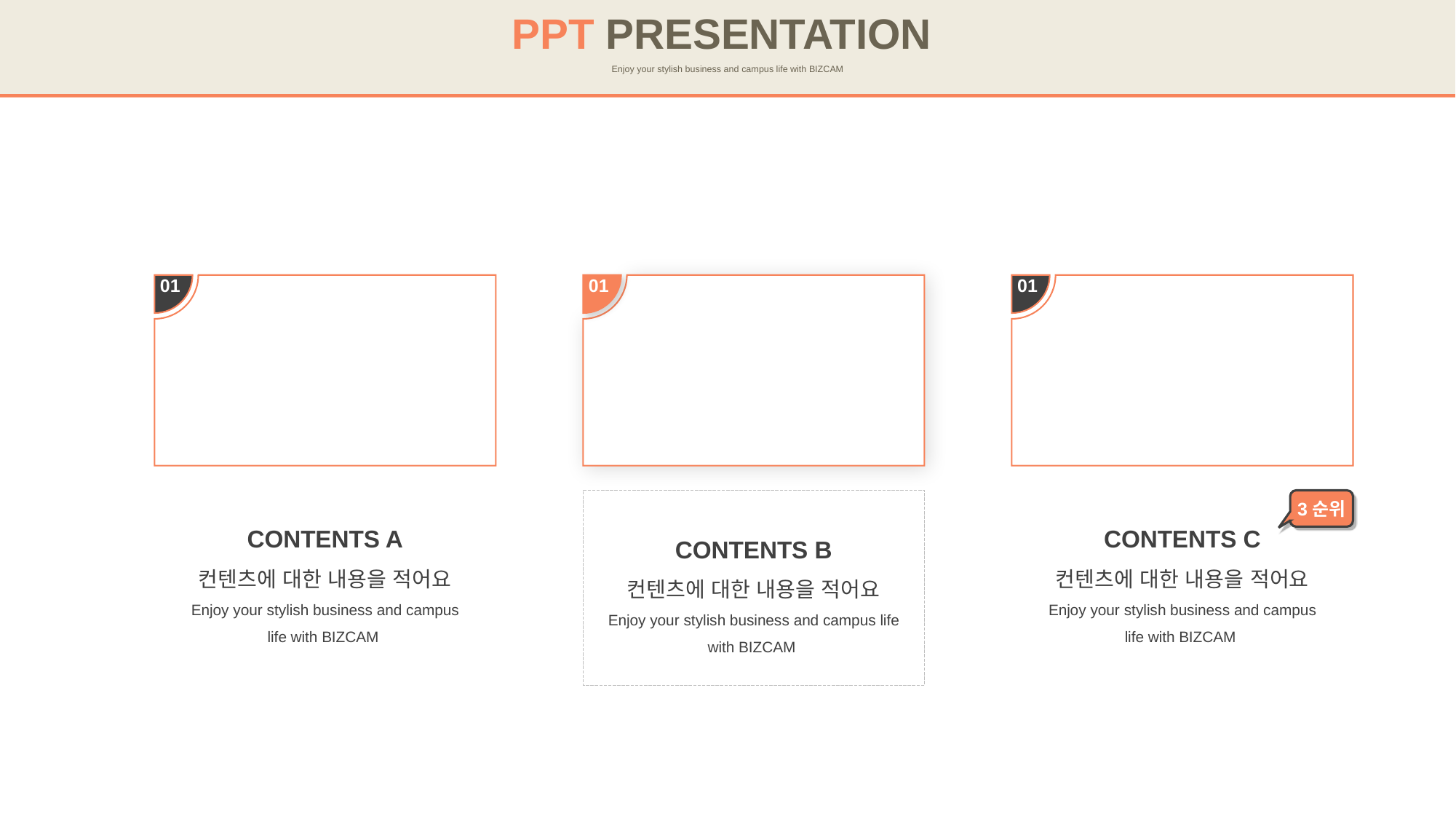

PPT PRESENTATION
Enjoy your stylish business and campus life with BIZCAM
01
01

01

CONTENTS B
컨텐츠에 대한 내용을 적어요
Enjoy your stylish business and campus life with BIZCAM
3순위
CONTENTS C
컨텐츠에 대한 내용을 적어요
Enjoy your stylish business and campus life with BIZCAM
CONTENTS A
컨텐츠에 대한 내용을 적어요
Enjoy your stylish business and campus life with BIZCAM